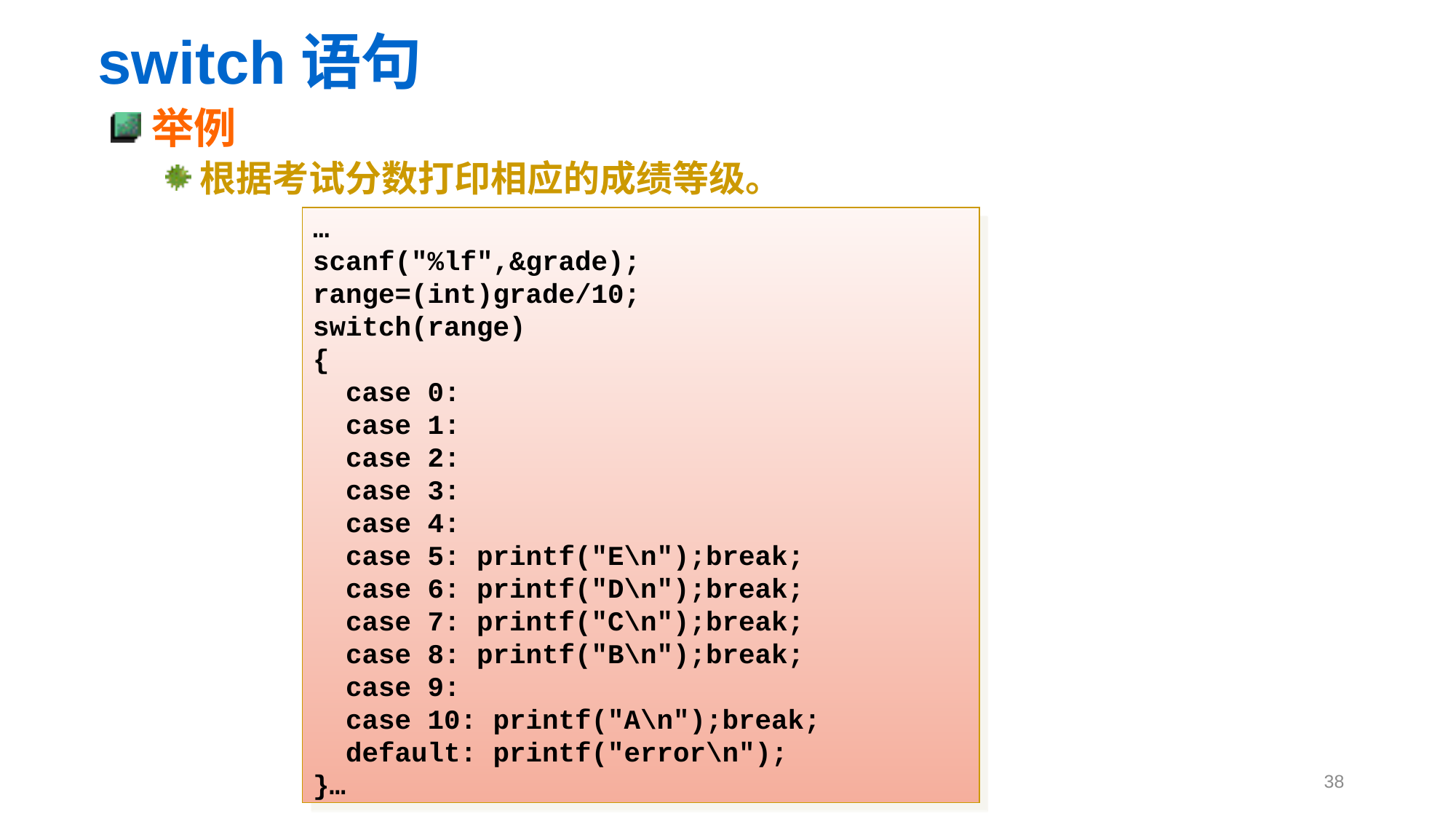

# switch语句
举例
根据考试分数打印相应的成绩等级。
…
scanf("%lf",&grade);
range=(int)grade/10;
switch(range)
{
  case 0:
  case 1:
  case 2:
  case 3:
  case 4:
  case 5: printf("E\n");break;
  case 6: printf("D\n");break;
  case 7: printf("C\n");break;
  case 8: printf("B\n");break;
  case 9:
  case 10: printf("A\n");break;
  default: printf("error\n");
}…
38